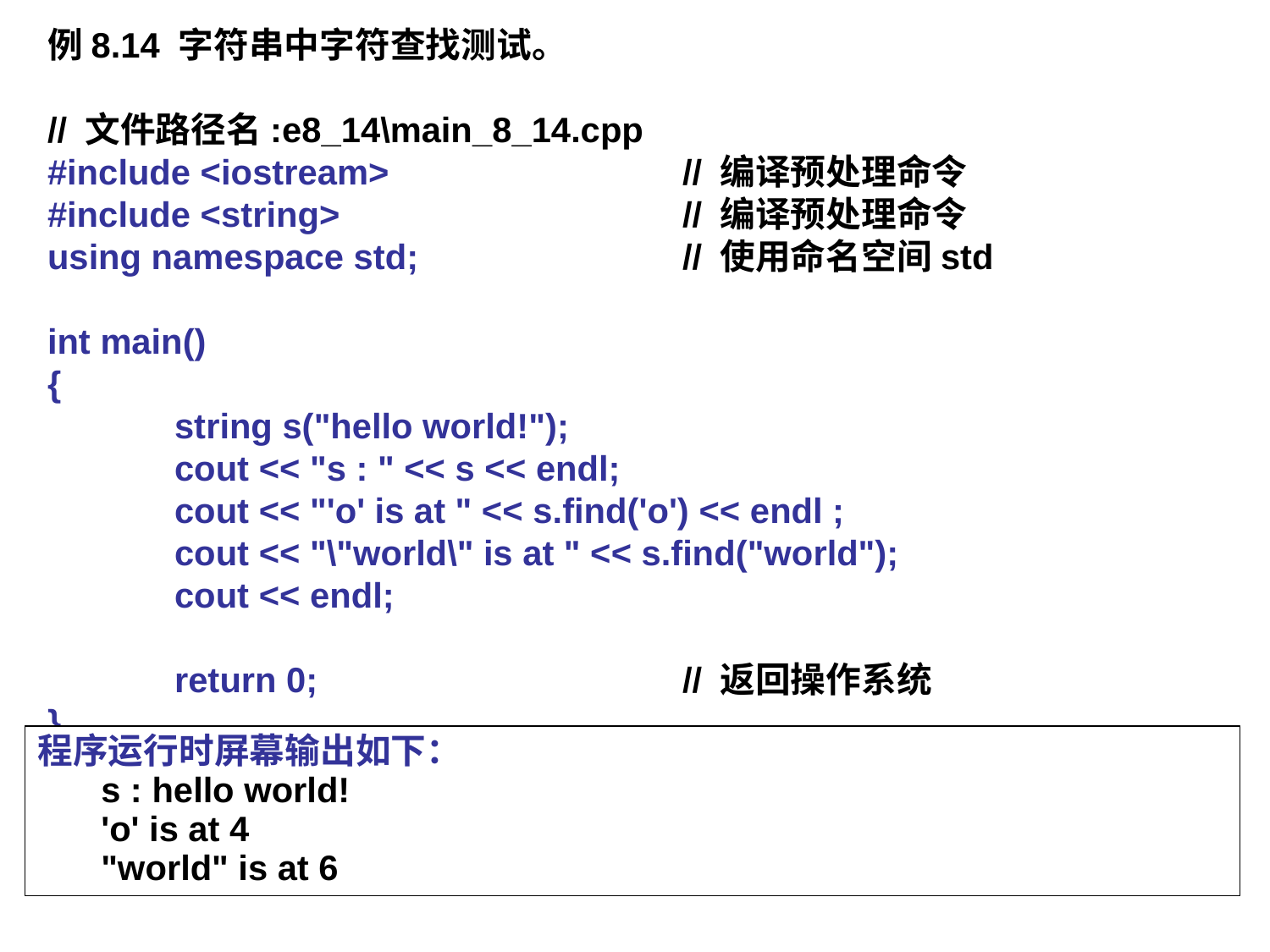

例8.14 字符串中字符查找测试。

// 文件路径名:e8_14\main_8_14.cpp
#include <iostream>               		// 编译预处理命令
#include <string>               		// 编译预处理命令
using namespace std;			// 使用命名空间std

int main()
{
	string s("hello world!");
	cout << "s : " << s << endl;
	cout << "'o' is at " << s.find('o') << endl ;
	cout << "\"world\" is at " << s.find("world");
	cout << endl;

	return 0;			// 返回操作系统
}

程序运行时屏幕输出如下：
s : hello world!
'o' is at 4
"world" is at 6